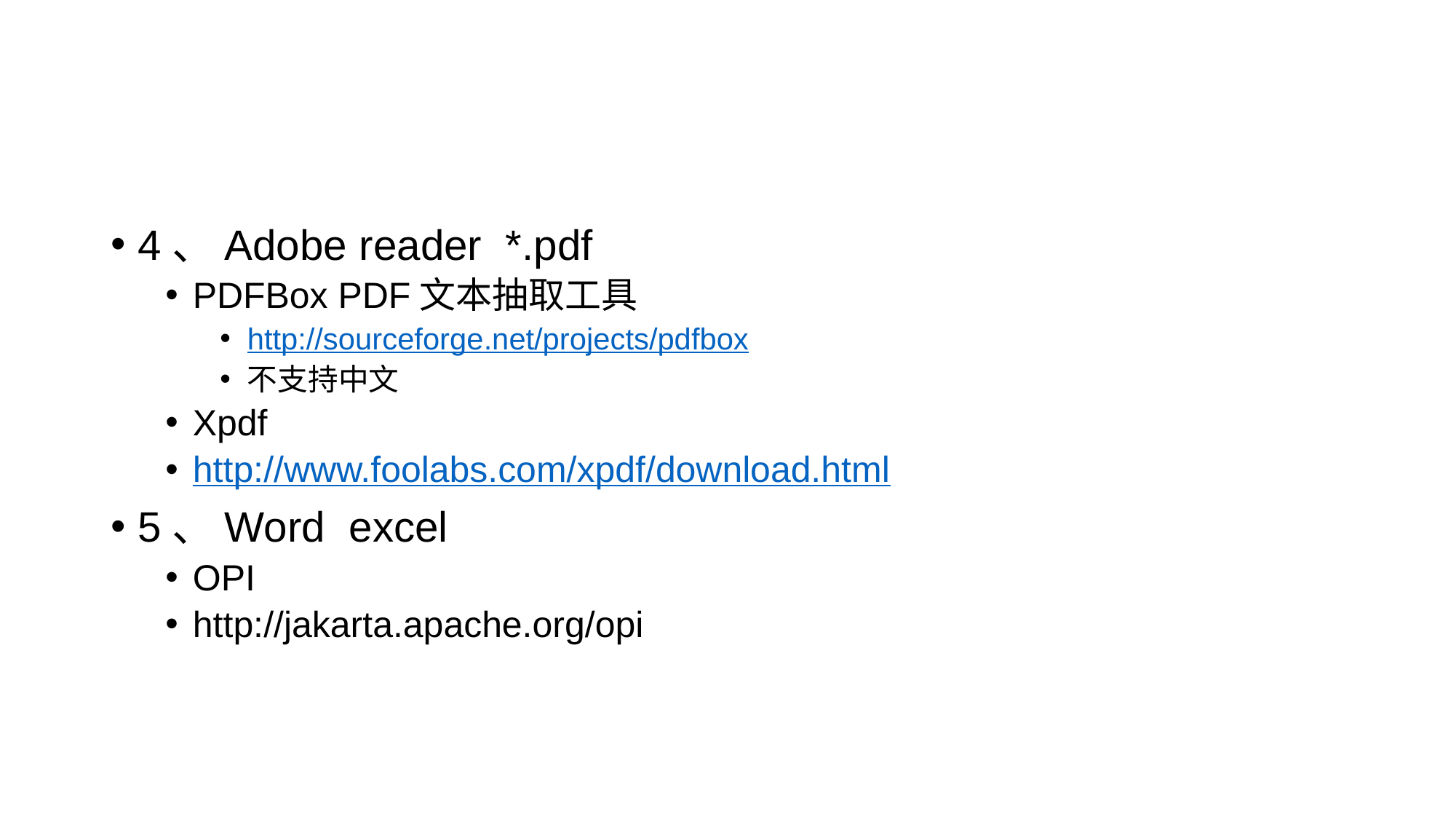

#
4、Adobe reader  *.pdf
PDFBox PDF文本抽取工具
http://sourceforge.net/projects/pdfbox
不支持中文
Xpdf
http://www.foolabs.com/xpdf/download.html
5、Word  excel
OPI
http://jakarta.apache.org/opi